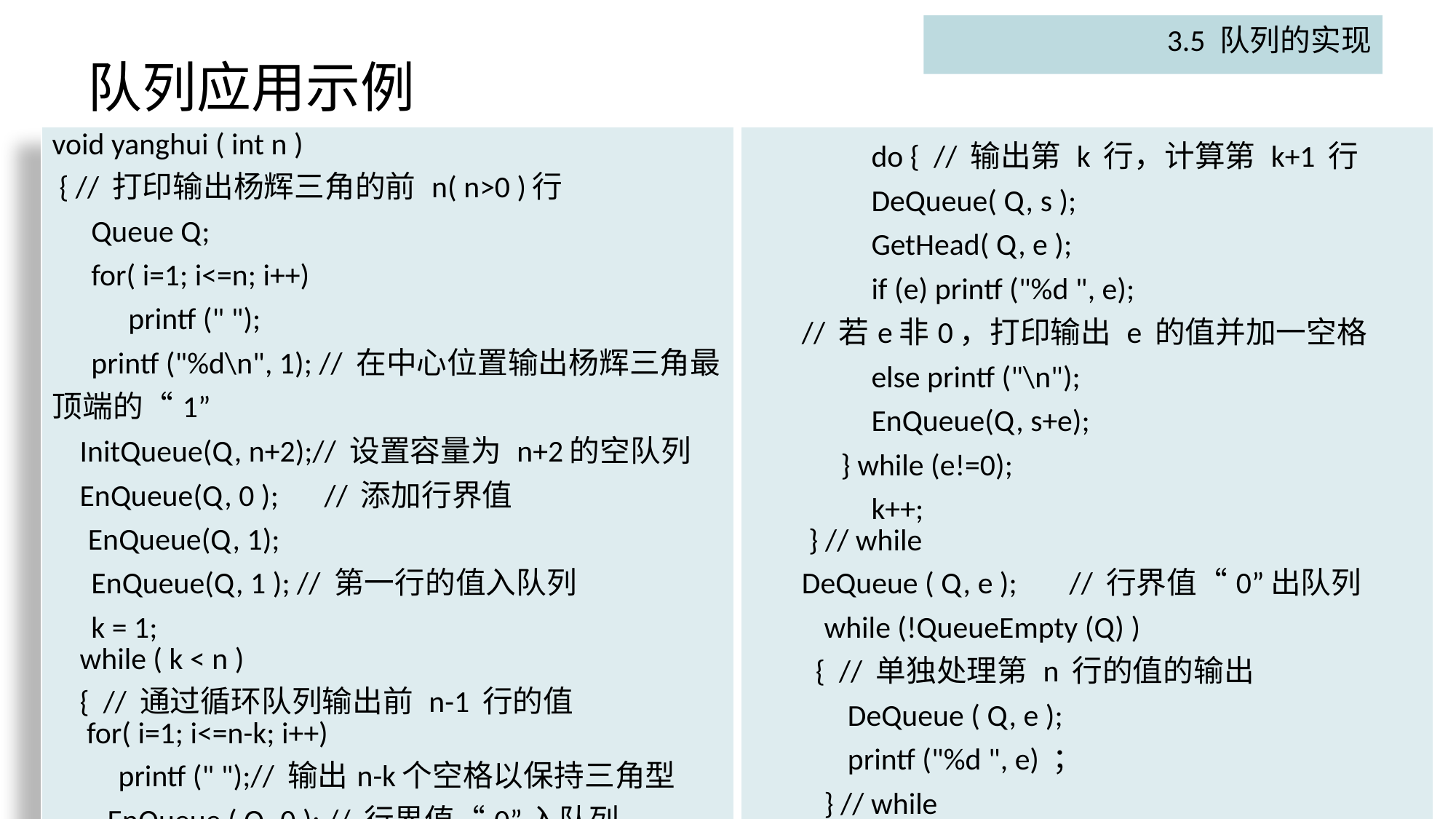

3.5 队列的实现

# 队列应用示例
| void yanghui ( int n ) { // 打印输出杨辉三角的前 n( n>0 )行 　Queue Q; 　for( i=1; i<=n; i++) 　　 printf (" "); 　printf ("%d\n", 1); // 在中心位置输出杨辉三角最顶端的“1” InitQueue(Q, n+2);// 设置容量为 n+2的空队列 EnQueue(Q, 0 );　// 添加行界值 EnQueue(Q, 1); 　EnQueue(Q, 1 ); // 第一行的值入队列 　k = 1; while ( k < n ) { // 通过循环队列输出前 n-1 行的值 for( i=1; i<=n-k; i++) 　 printf (" ");// 输出n-k个空格以保持三角型 EnQueue ( Q, 0 ); // 行界值“0”入队列 | do { // 输出第 k 行，计算第 k+1 行 　　DeQueue( Q, s ); 　　GetHead( Q, e ); 　　if (e) printf ("%d ", e); // 若e非0，打印输出 e 的值并加一空格 　　else printf ("\n"); 　　EnQueue(Q, s+e); 　} while (e!=0); 　　k++; } // while DeQueue ( Q, e );　 // 行界值“0”出队列 while (!QueueEmpty (Q) ) { // 单独处理第 n 行的值的输出 　 DeQueue ( Q, e ); 　 printf ("%d ", e) ； } // while } // yanghui |
| --- | --- |